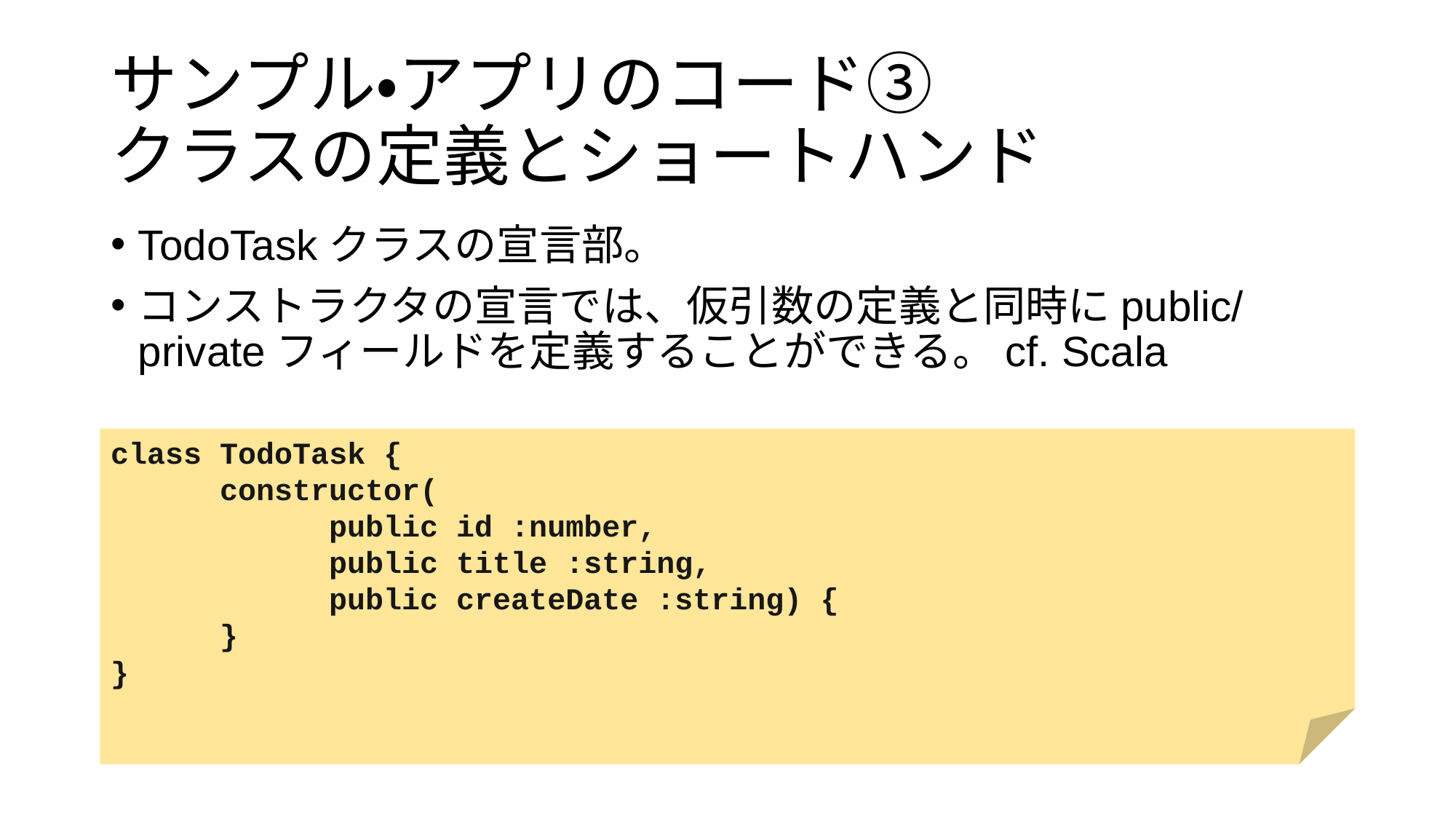

# サンプル・アプリのコード③ クラスの定義とショートハンド
TodoTaskクラスの宣言部。
コンストラクタの宣言では、仮引数の定義と同時にpublic/privateフィールドを定義することができる。cf. Scala
class TodoTask {
	constructor(
		public id :number,
		public title :string,
		public createDate :string) {
	}
}